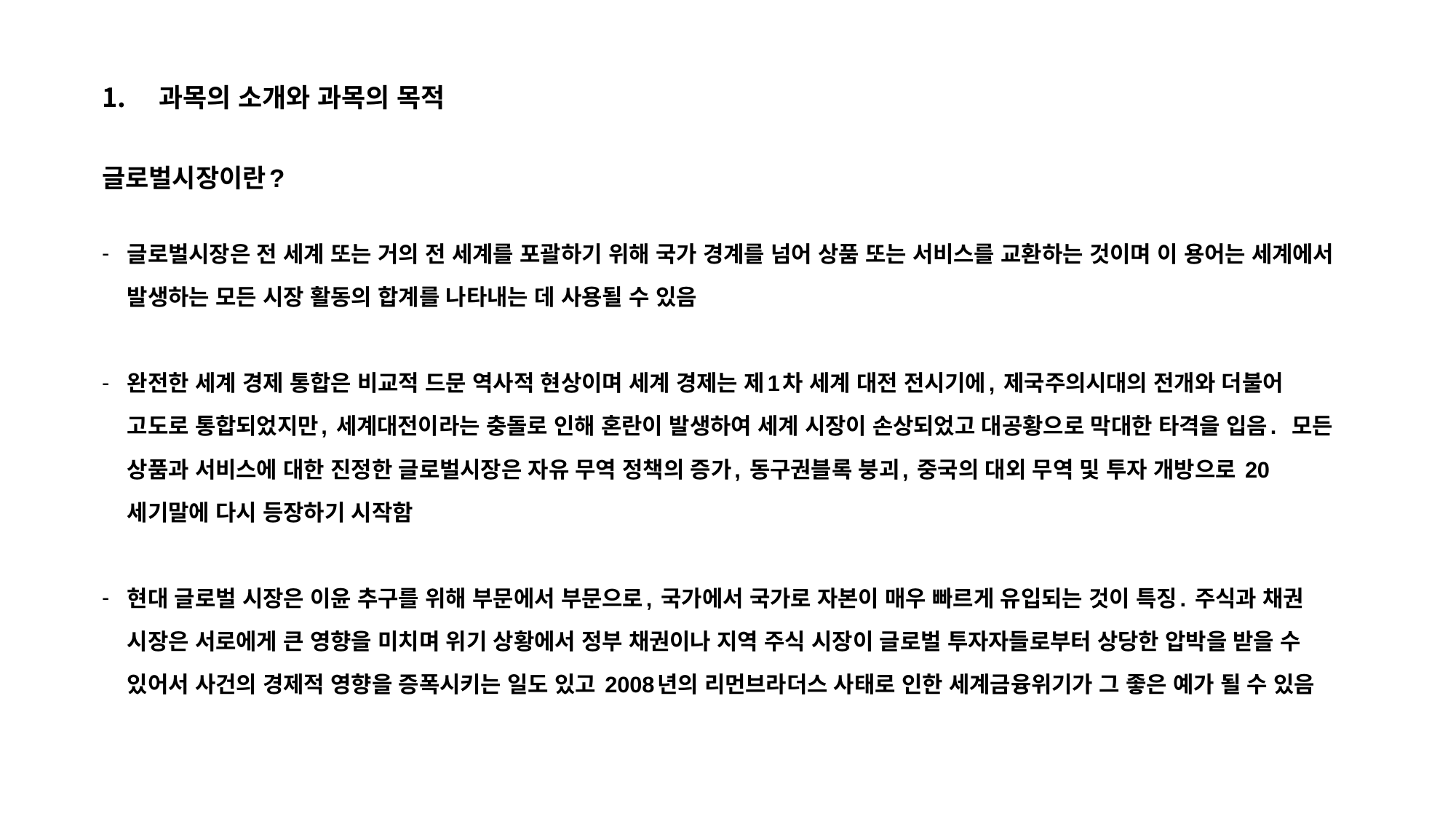

과목의 소개와 과목의 목적

글로벌시장이란?

글로벌시장은 전 세계 또는 거의 전 세계를 포괄하기 위해 국가 경계를 넘어 상품 또는 서비스를 교환하는 것이며 이 용어는 세계에서 발생하는 모든 시장 활동의 합계를 나타내는 데 사용될 수 있음

완전한 세계 경제 통합은 비교적 드문 역사적 현상이며 세계 경제는 제1차 세계 대전 전시기에, 제국주의시대의 전개와 더불어 고도로 통합되었지만, 세계대전이라는 충돌로 인해 혼란이 발생하여 세계 시장이 손상되었고 대공황으로 막대한 타격을 입음.  모든 상품과 서비스에 대한 진정한 글로벌시장은 자유 무역 정책의 증가, 동구권블록 붕괴, 중국의 대외 무역 및 투자 개방으로 20세기말에 다시 등장하기 시작함

현대 글로벌 시장은 이윤 추구를 위해 부문에서 부문으로, 국가에서 국가로 자본이 매우 빠르게 유입되는 것이 특징. 주식과 채권 시장은 서로에게 큰 영향을 미치며 위기 상황에서 정부 채권이나 지역 주식 시장이 글로벌 투자자들로부터 상당한 압박을 받을 수 있어서 사건의 경제적 영향을 증폭시키는 일도 있고 2008년의 리먼브라더스 사태로 인한 세계금융위기가 그 좋은 예가 될 수 있음